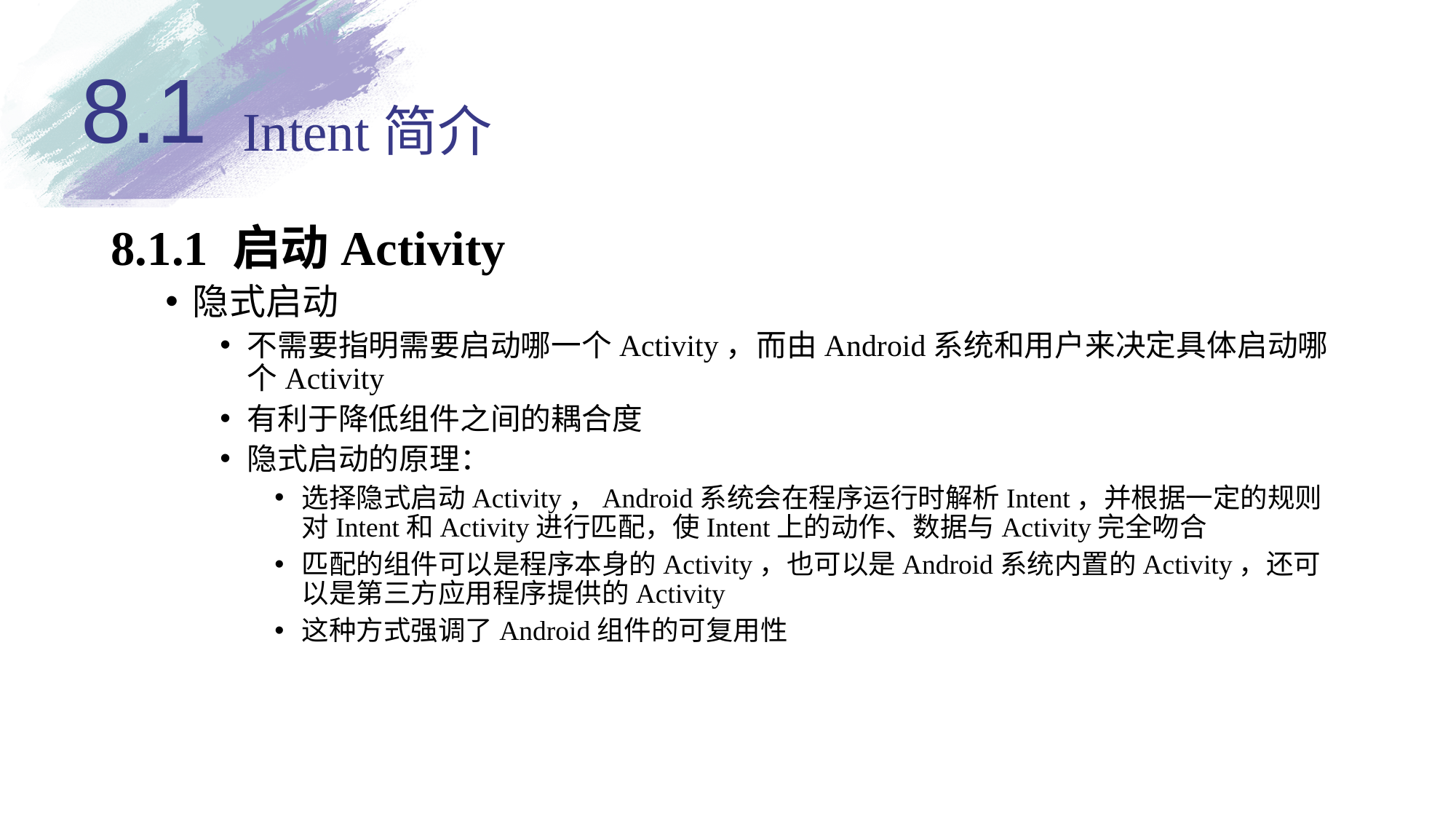

8.1
# Intent简介
8.1.1 启动Activity
隐式启动
不需要指明需要启动哪一个Activity，而由Android系统和用户来决定具体启动哪个Activity
有利于降低组件之间的耦合度
隐式启动的原理：
选择隐式启动Activity，Android系统会在程序运行时解析Intent，并根据一定的规则对Intent和Activity进行匹配，使Intent上的动作、数据与Activity完全吻合
匹配的组件可以是程序本身的Activity，也可以是Android系统内置的Activity，还可以是第三方应用程序提供的Activity
这种方式强调了Android组件的可复用性